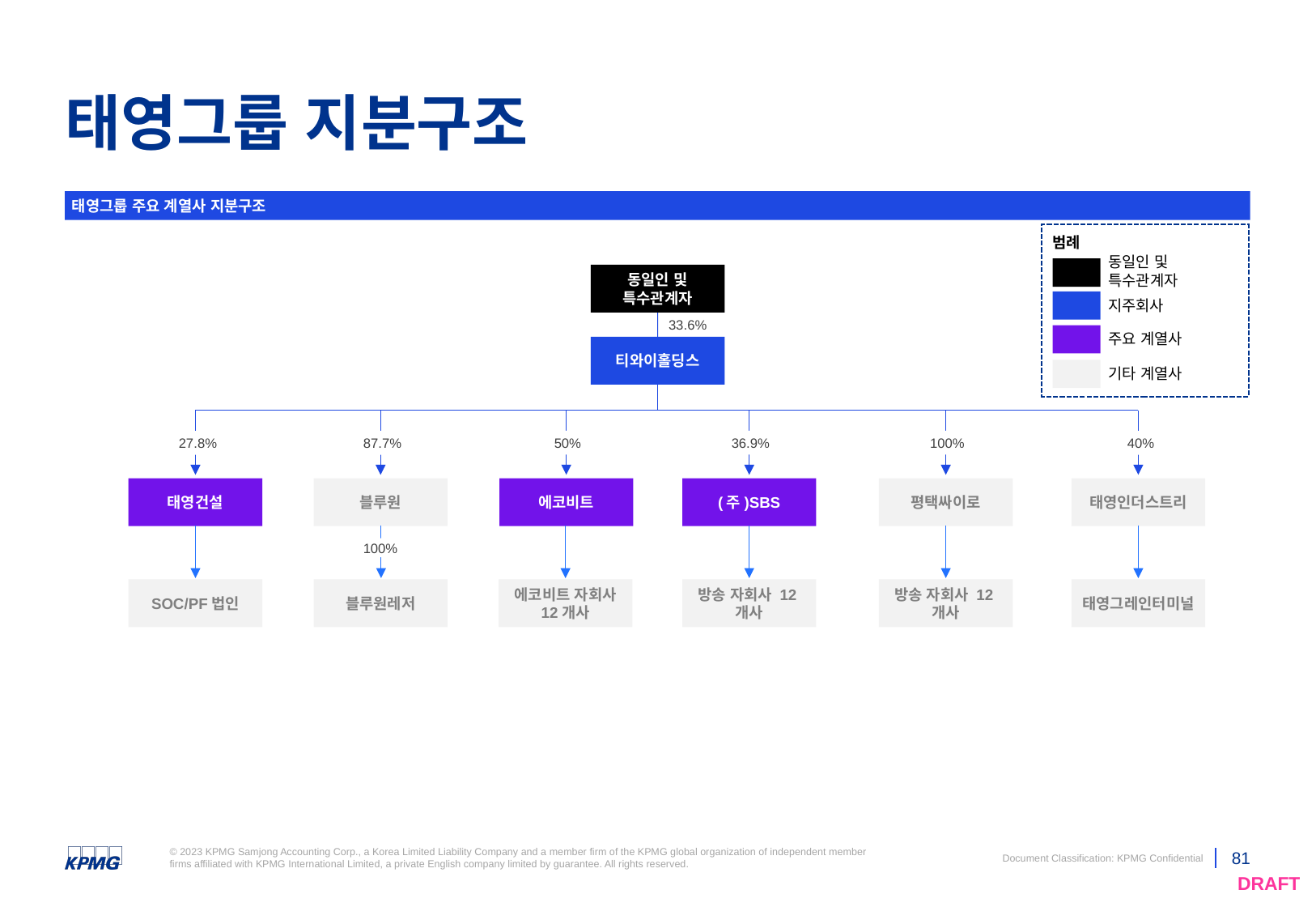

# 태영그룹 지분구조
태영그룹 주요 계열사 지분구조

범례
동일인 및 특수관계자

동일인 및 특수관계자
지주회사

33.6%
주요 계열사

티와이홀딩스
기타 계열사

50%
36.9%
100%
27.8%
87.7%
40%
태영건설
태영인더스트리
블루원
에코비트
(주)SBS
평택싸이로
100%
SOC/PF법인
블루원레저
에코비트 자회사 12개사
방송 자회사 12개사
방송 자회사 12개사
태영그레인터미널